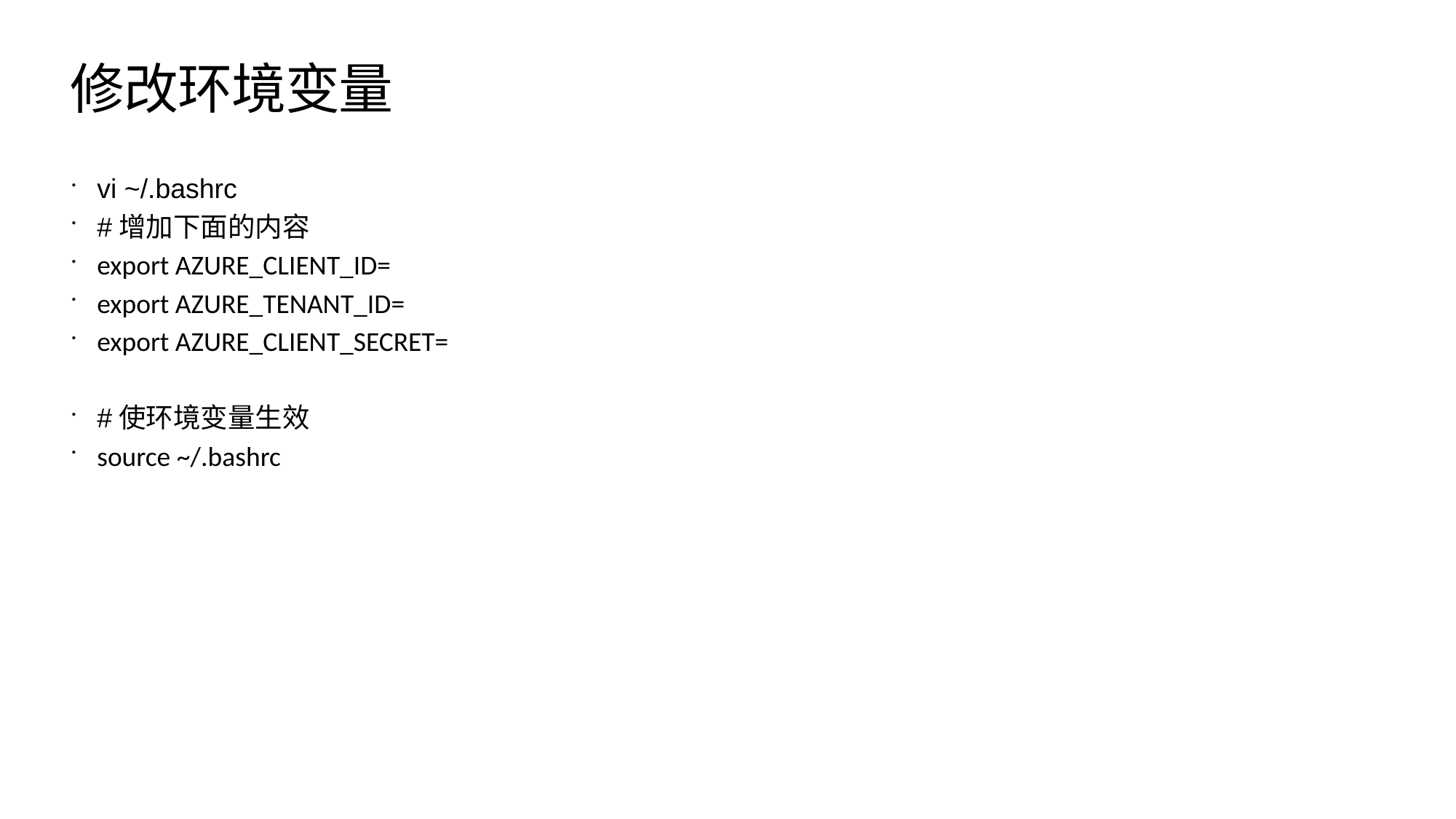

# 修改环境变量
vi ~/.bashrc
#增加下面的内容
export AZURE_CLIENT_ID=
export AZURE_TENANT_ID=
export AZURE_CLIENT_SECRET=

#使环境变量生效
source ~/.bashrc